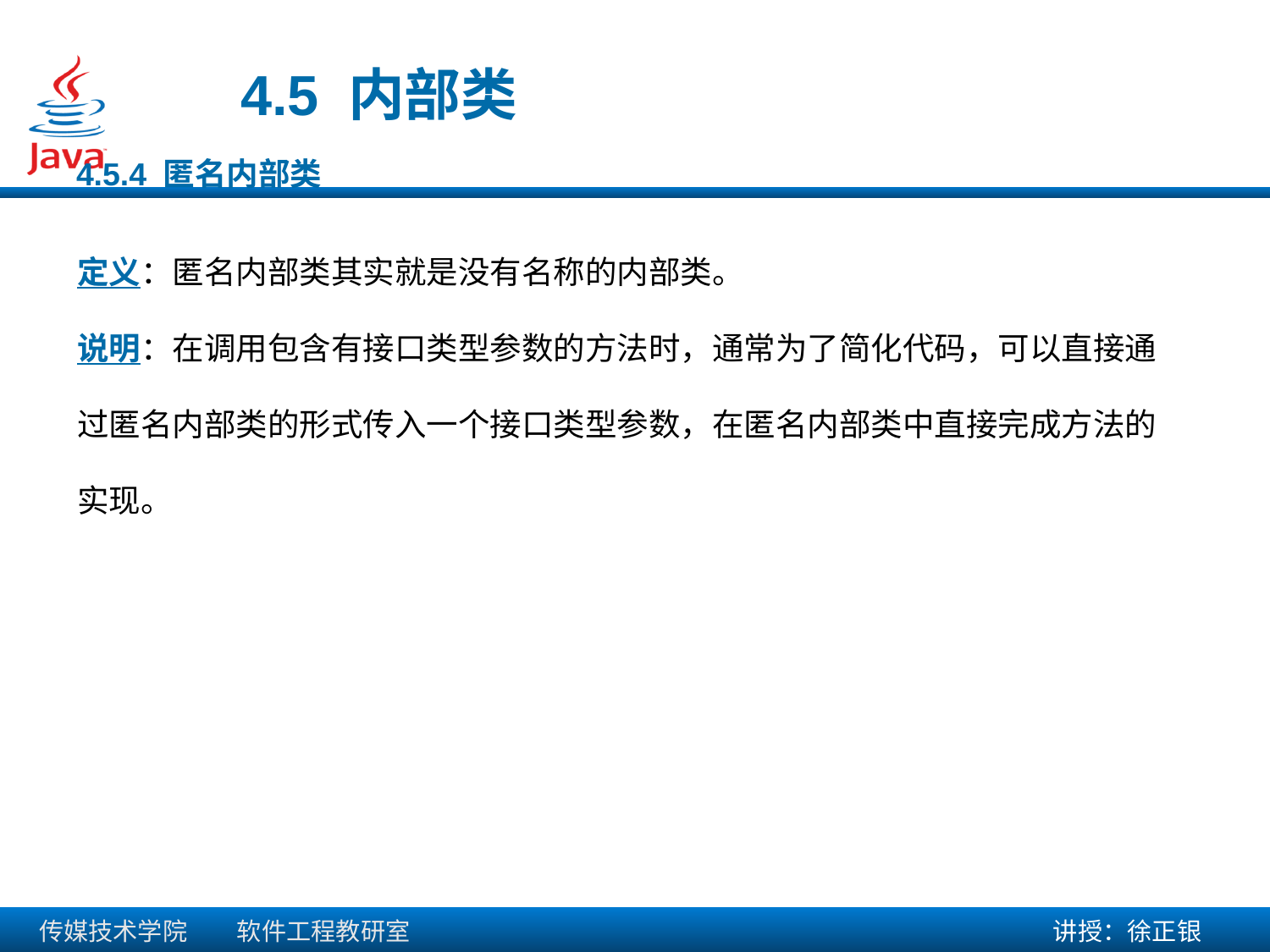

4.5 内部类
4.5.4 匿名内部类
定义：匿名内部类其实就是没有名称的内部类。
说明：在调用包含有接口类型参数的方法时，通常为了简化代码，可以直接通过匿名内部类的形式传入一个接口类型参数，在匿名内部类中直接完成方法的实现。